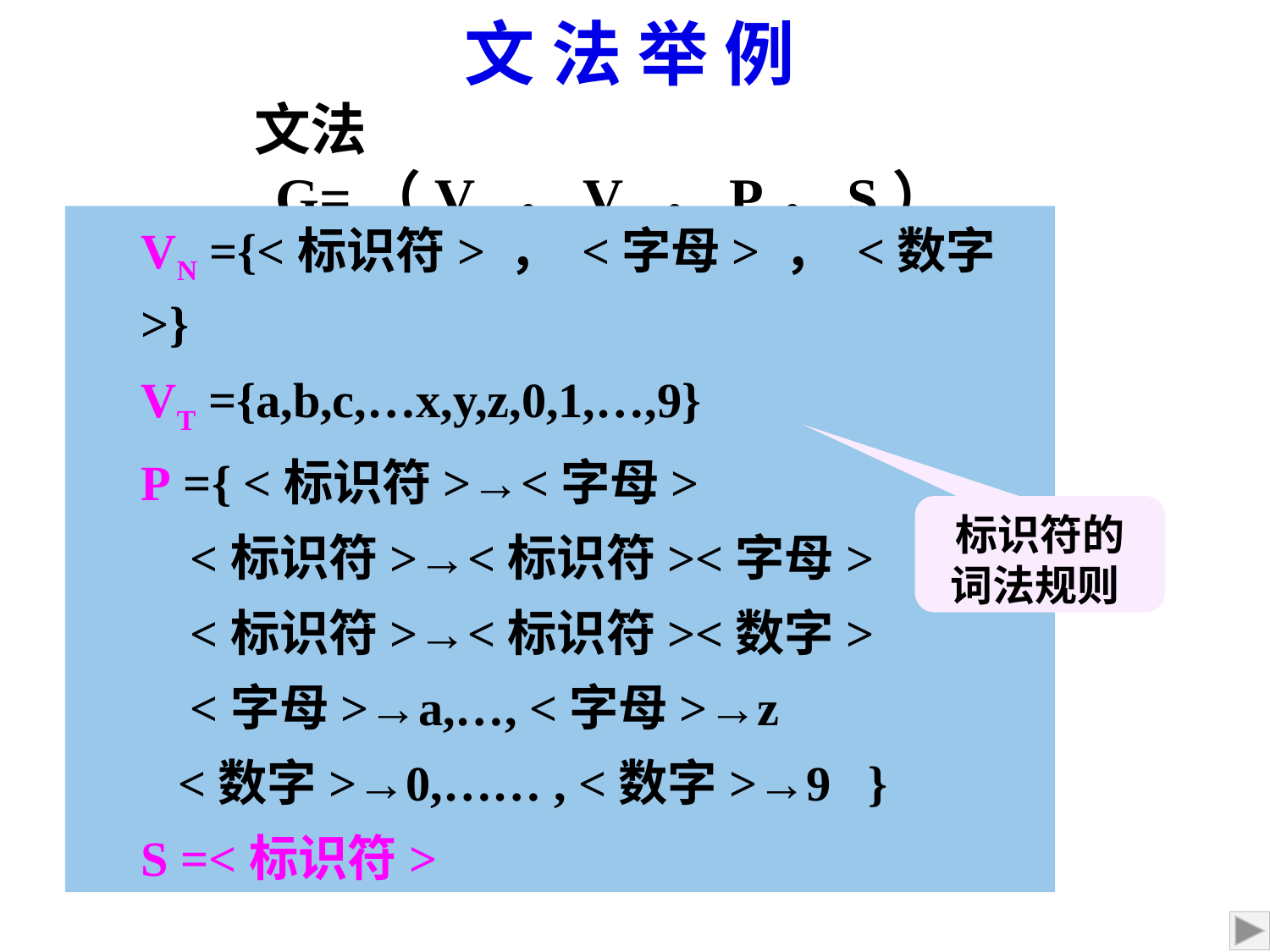

文 法 举 例
 文法G=（VN，VT，P，S）
VN ={<标识符> ， <字母> ， <数字>}
VT ={a,b,c,…x,y,z,0,1,…,9}
P ={ <标识符>→<字母>
    <标识符>→<标识符><字母>
    <标识符>→<标识符><数字>
    <字母>→a,…, <字母>→z
   <数字>→0,…… , <数字>→9   }
S =<标识符>
标识符的
词法规则